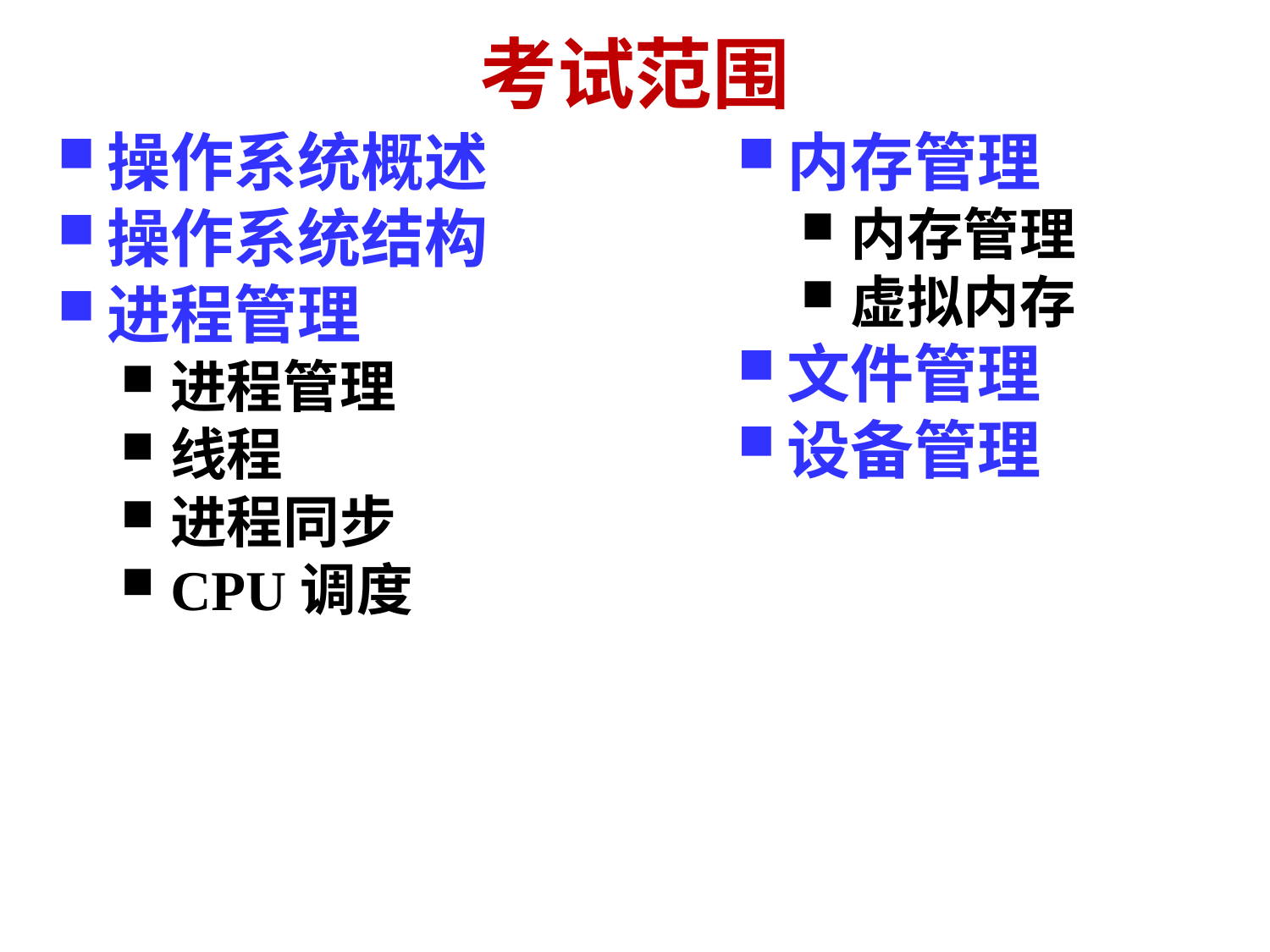

考试范围
内存管理
内存管理
虚拟内存
文件管理
设备管理
操作系统概述
操作系统结构
进程管理
进程管理
线程
进程同步
CPU调度